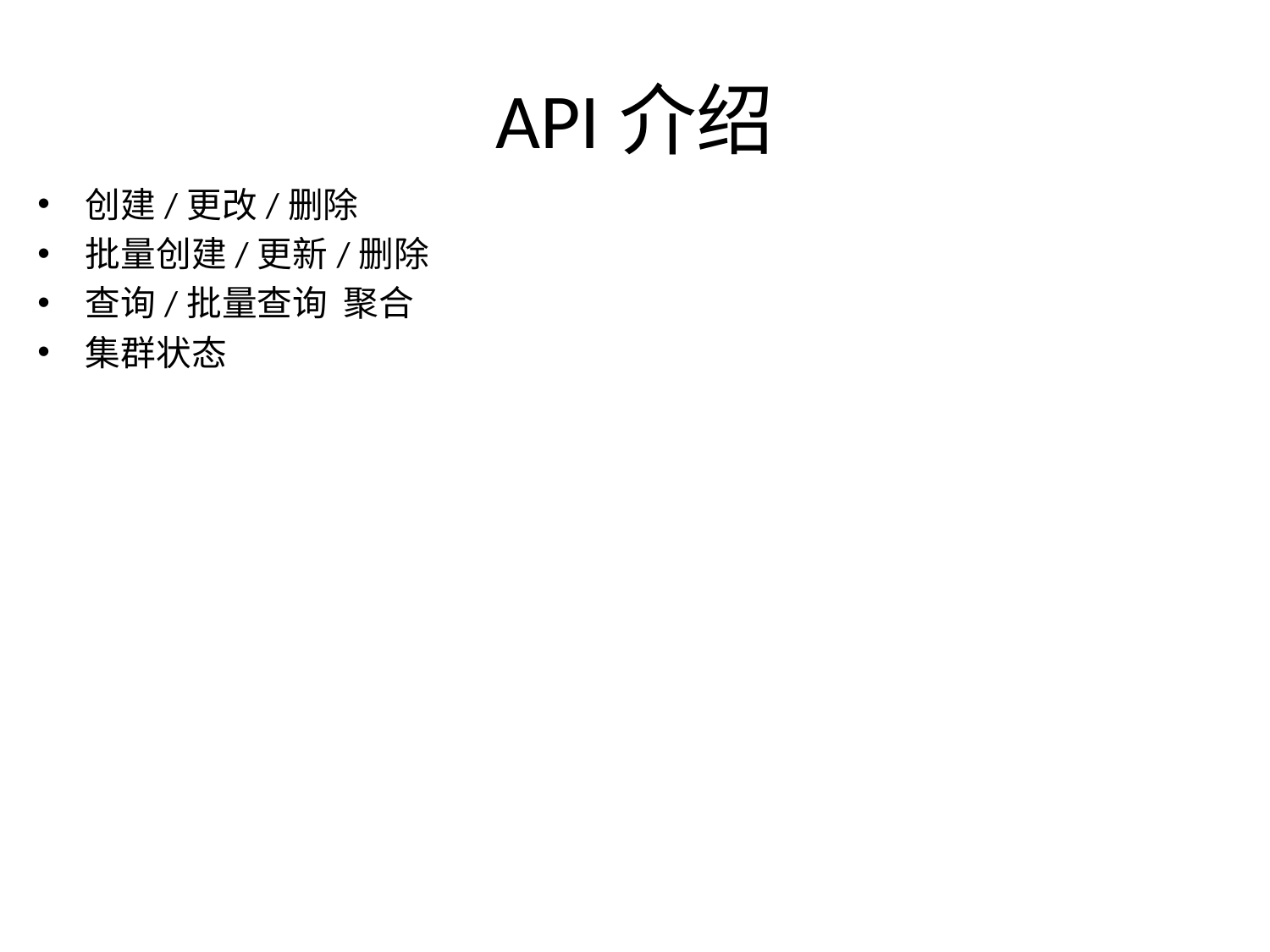

# API介绍
创建/更改/删除
批量创建/更新/删除
查询/批量查询  聚合
集群状态